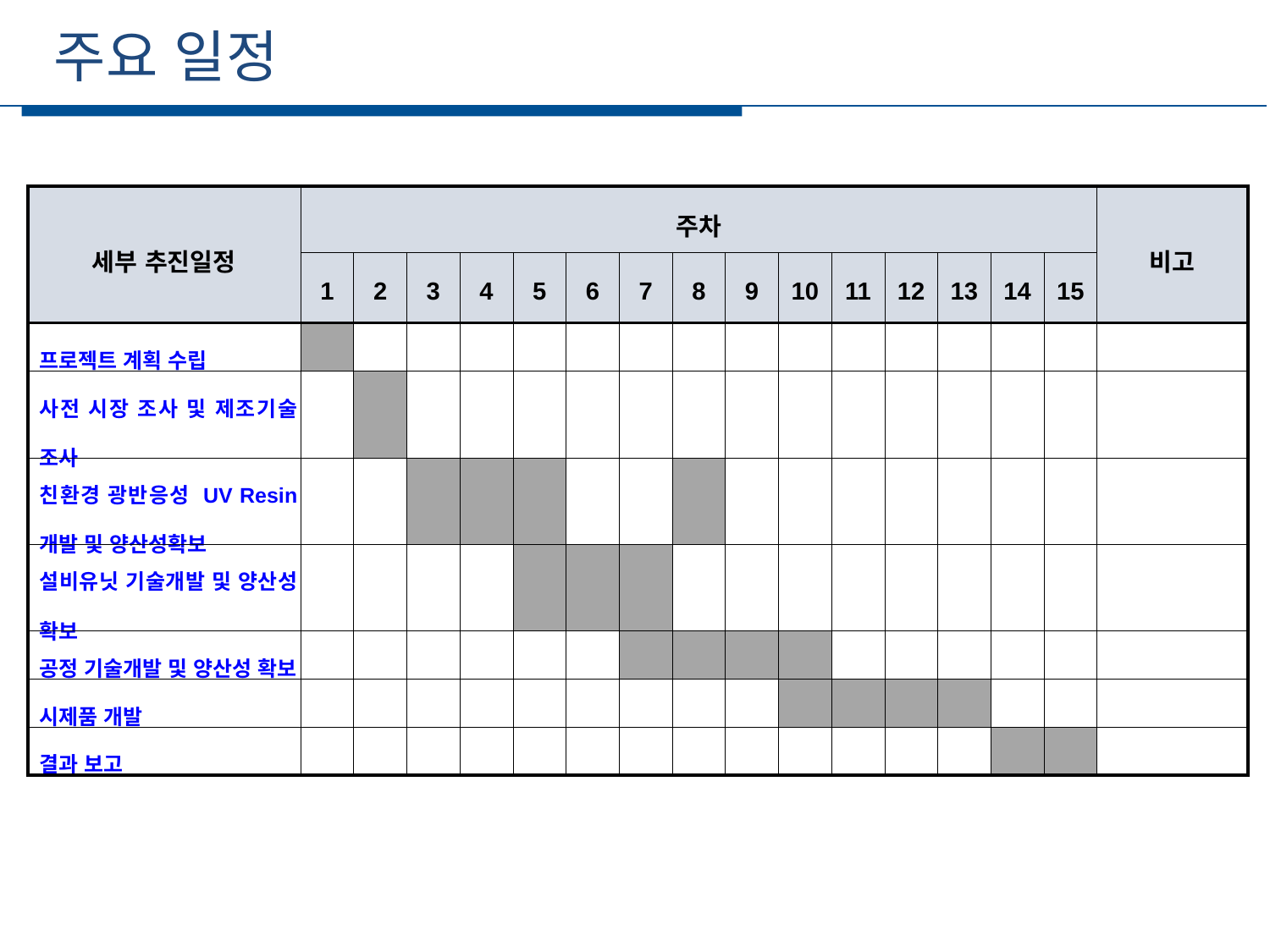

주요 일정
세부일정

| 세부 추진일정 | 주차 |  |  |  |  |  |  |  |  |  |  |  |  |  |  | 비고 |
| --- | --- | --- | --- | --- | --- | --- | --- | --- | --- | --- | --- | --- | --- | --- | --- | --- |
|  | 1 | 2 | 3 | 4 | 5 | 6 | 7 | 8 | 9 | 10 | 11 | 12 | 13 | 14 | 15 |  |
| 프로젝트 계획 수립 |  |  |  |  |  |  |  |  |  |  |  |  |  |  |  |  |
| 사전 시장 조사 및 제조기술 조사 |  |  |  |  |  |  |  |  |  |  |  |  |  |  |  |  |
| 친환경 광반응성 UV Resin 개발 및 양산성확보 |  |  |  |  |  |  |  |  |  |  |  |  |  |  |  |  |
| 설비유닛 기술개발 및 양산성 확보 |  |  |  |  |  |  |  |  |  |  |  |  |  |  |  |  |
| 공정 기술개발 및 양산성 확보 |  |  |  |  |  |  |  |  |  |  |  |  |  |  |  |  |
| 시제품 개발 |  |  |  |  |  |  |  |  |  |  |  |  |  |  |  |  |
| 결과 보고 |  |  |  |  |  |  |  |  |  |  |  |  |  |  |  |  |